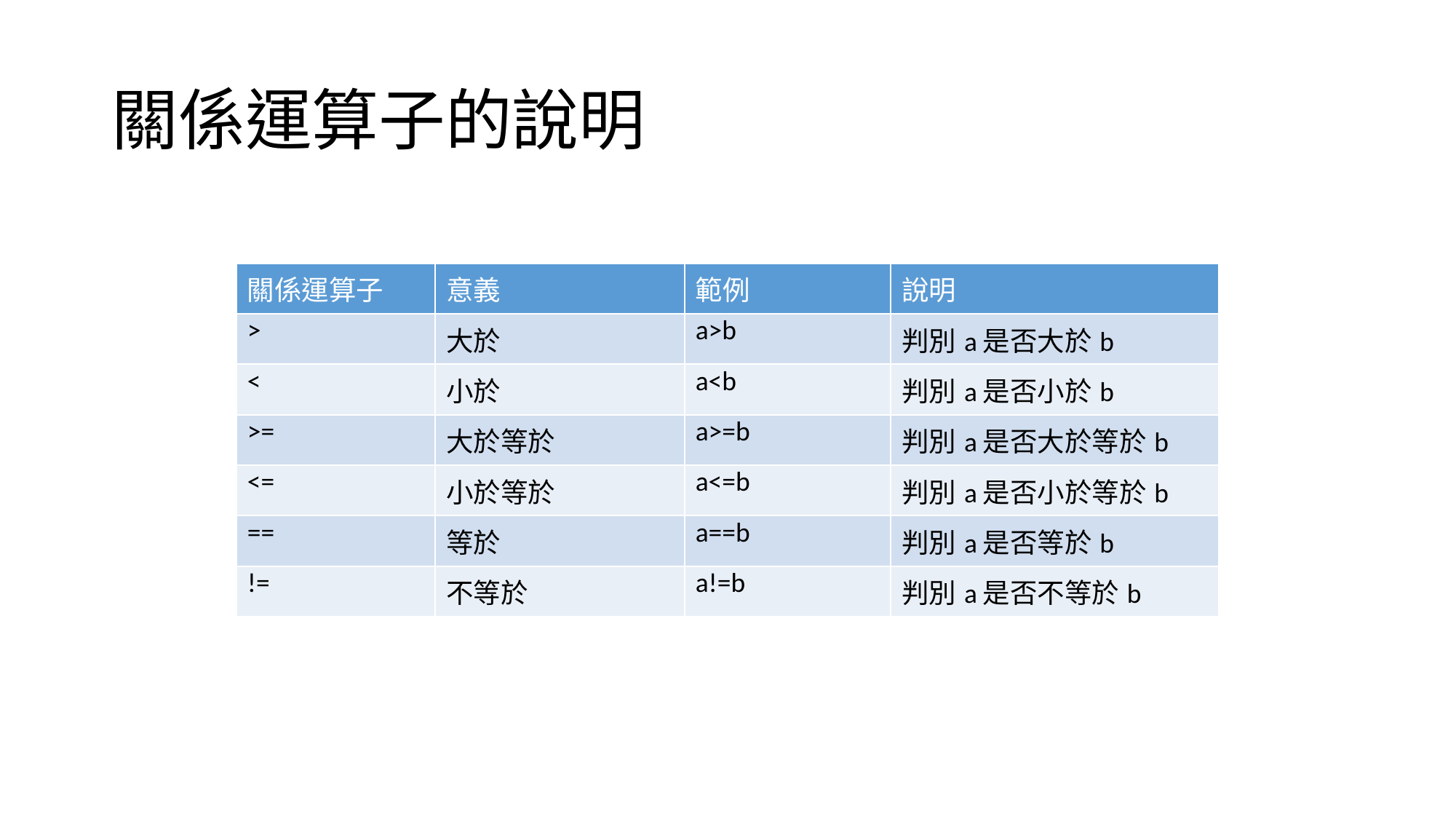

# 關係運算子的說明
| 關係運算子 | 意義 | 範例 | 說明 |
| --- | --- | --- | --- |
| > | 大於 | a>b | 判別a是否大於b |
| < | 小於 | a<b | 判別a是否小於b |
| >= | 大於等於 | a>=b | 判別a是否大於等於b |
| <= | 小於等於 | a<=b | 判別a是否小於等於b |
| == | 等於 | a==b | 判別a是否等於b |
| != | 不等於 | a!=b | 判別a是否不等於b |